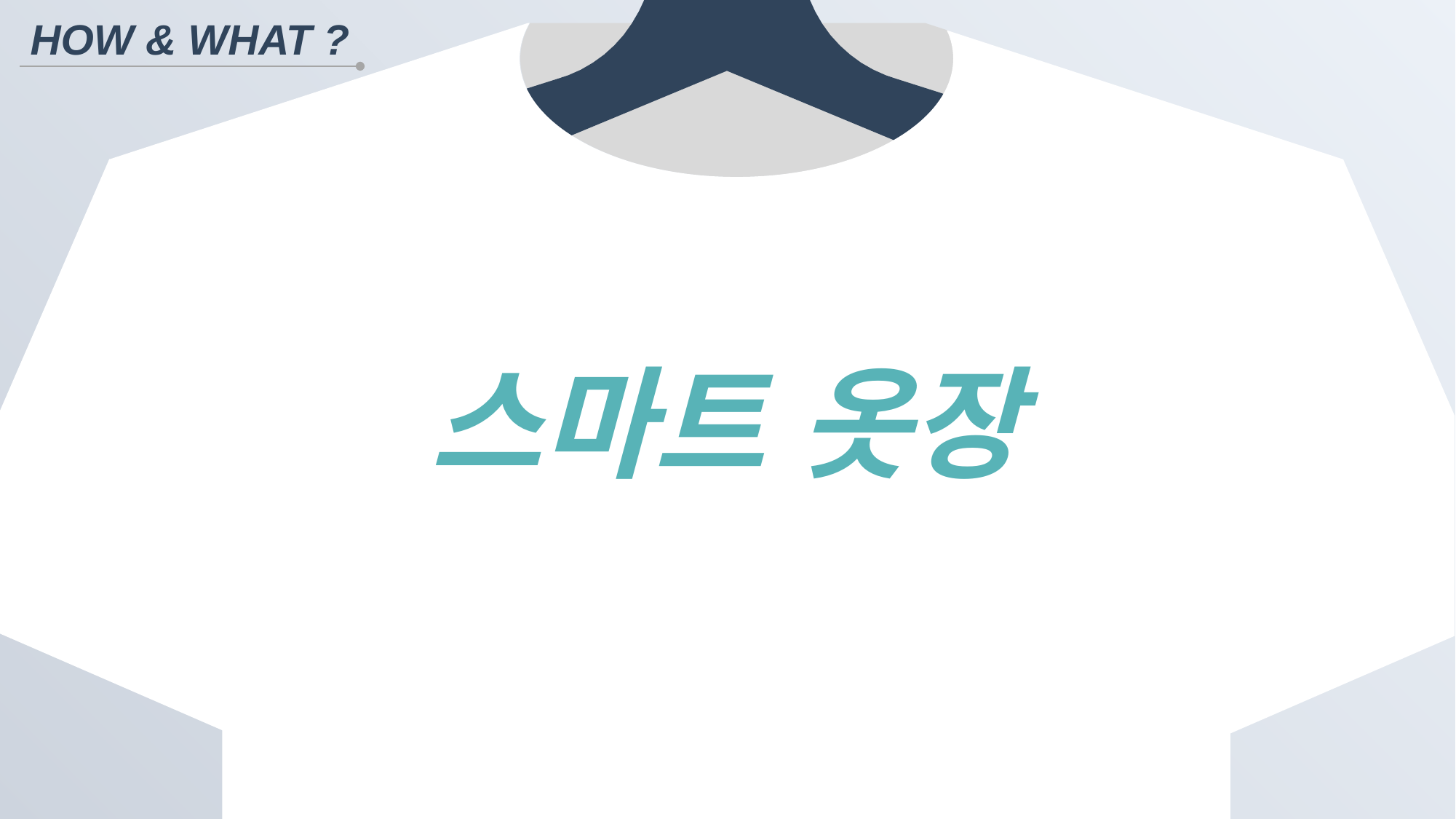

HOW & WHAT ?

HOW & WHAT ?
스마트 옷장